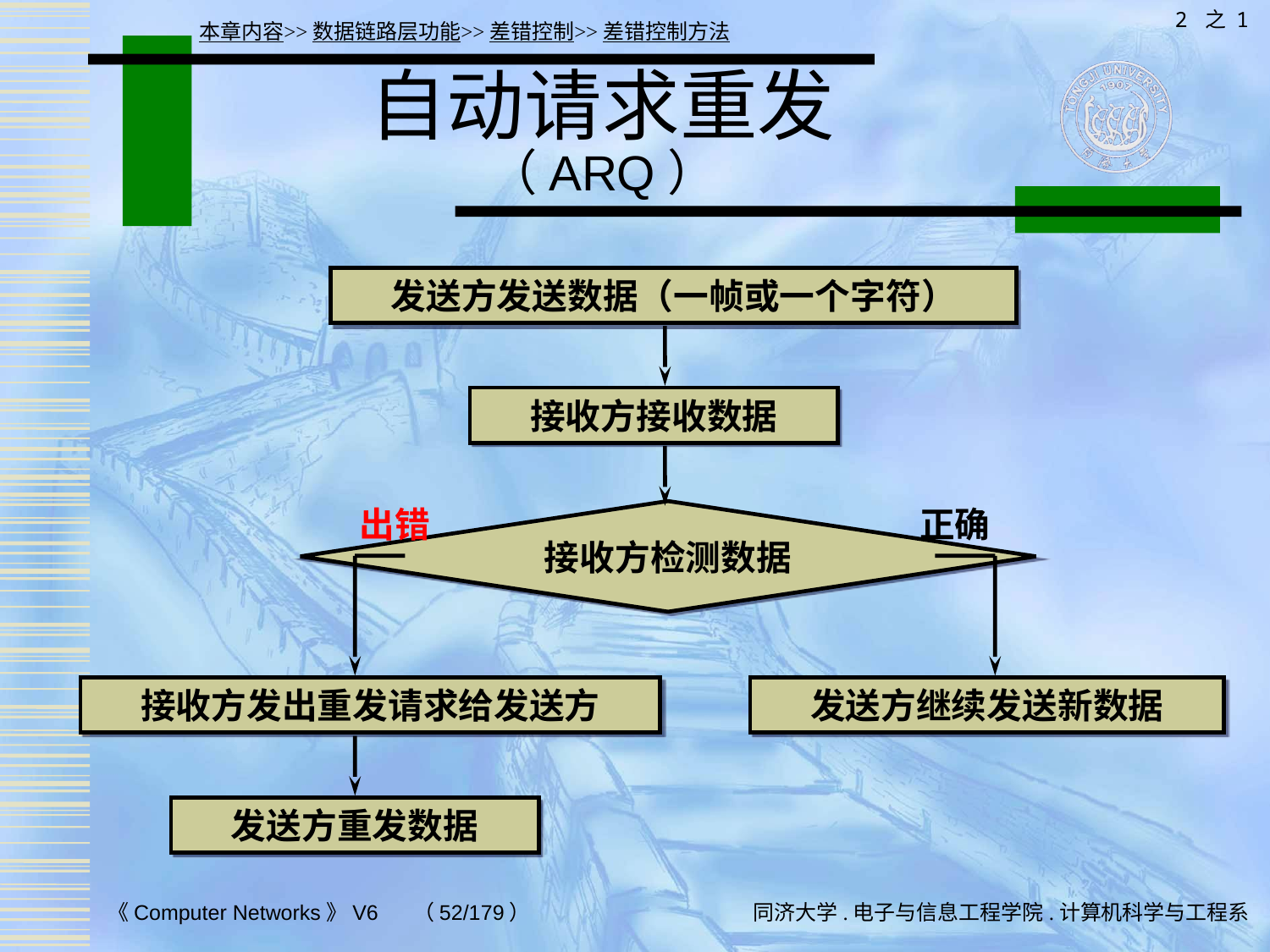

2 之 1
本章内容>>数据链路层功能>>差错控制>>差错控制方法
# 自动请求重发 （ARQ）
发送方发送数据（一帧或一个字符）

接收方接收数据

出错
正确
接收方检测数据

接收方发出重发请求给发送方
发送方继续发送新数据

发送方重发数据